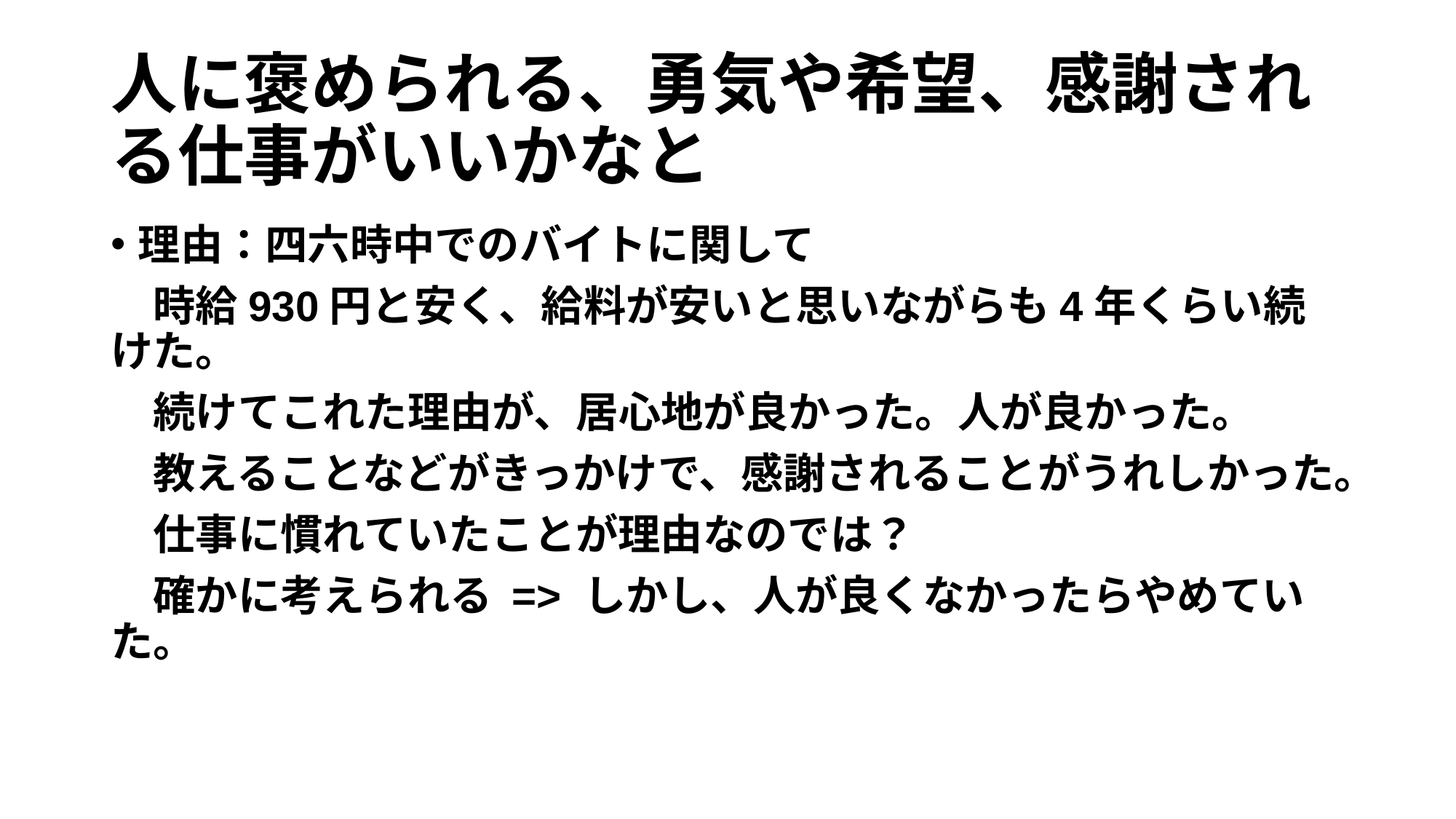

# 人に褒められる、勇気や希望、感謝される仕事がいいかなと
理由：四六時中でのバイトに関して
　時給930円と安く、給料が安いと思いながらも4年くらい続けた。
　続けてこれた理由が、居心地が良かった。人が良かった。
　教えることなどがきっかけで、感謝されることがうれしかった。
　仕事に慣れていたことが理由なのでは？
　確かに考えられる => しかし、人が良くなかったらやめていた。